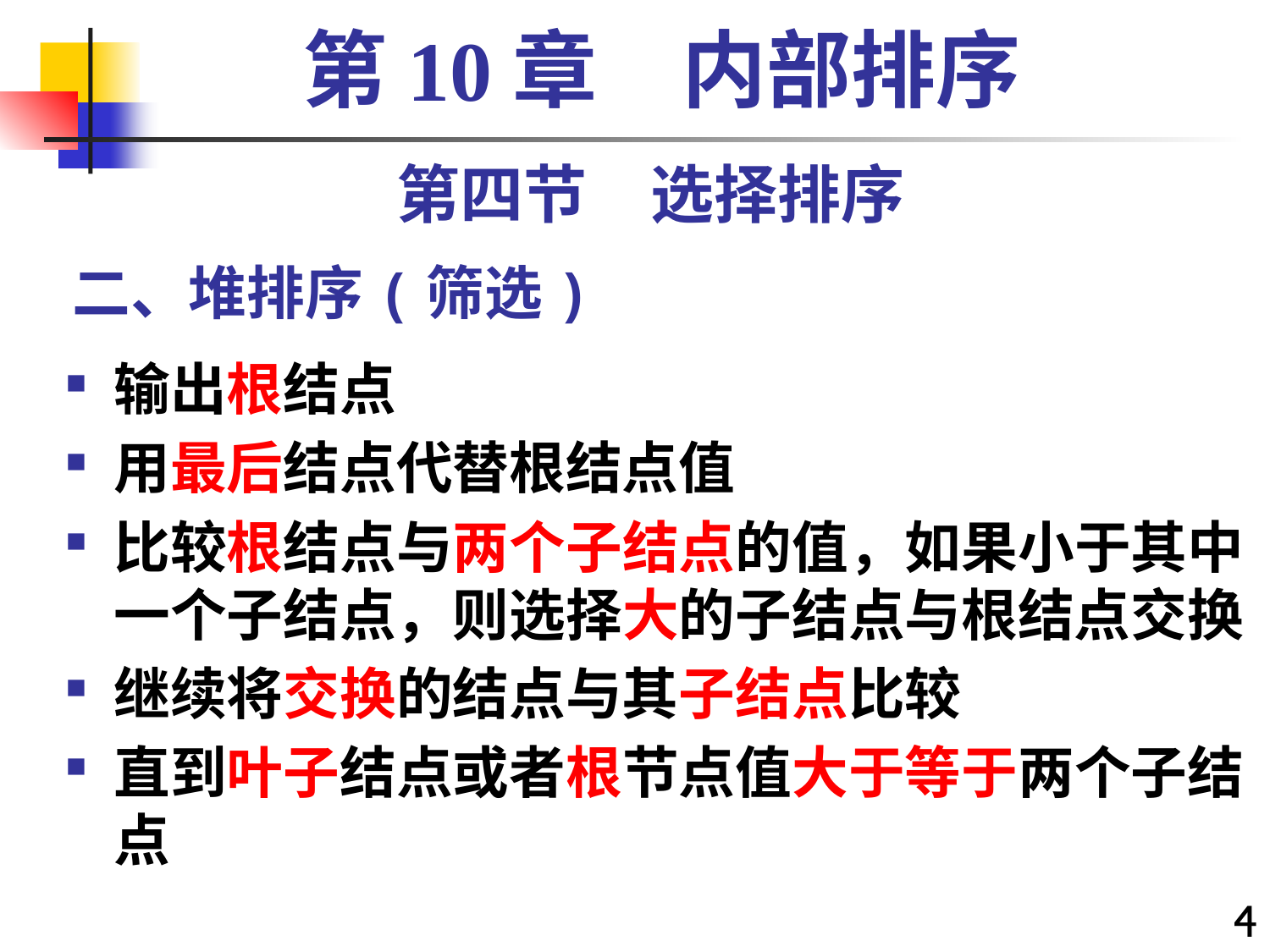

第10章　内部排序
第四节　选择排序
# 二、堆排序(筛选)
输出根结点
用最后结点代替根结点值
比较根结点与两个子结点的值，如果小于其中一个子结点，则选择大的子结点与根结点交换
继续将交换的结点与其子结点比较
直到叶子结点或者根节点值大于等于两个子结点
4